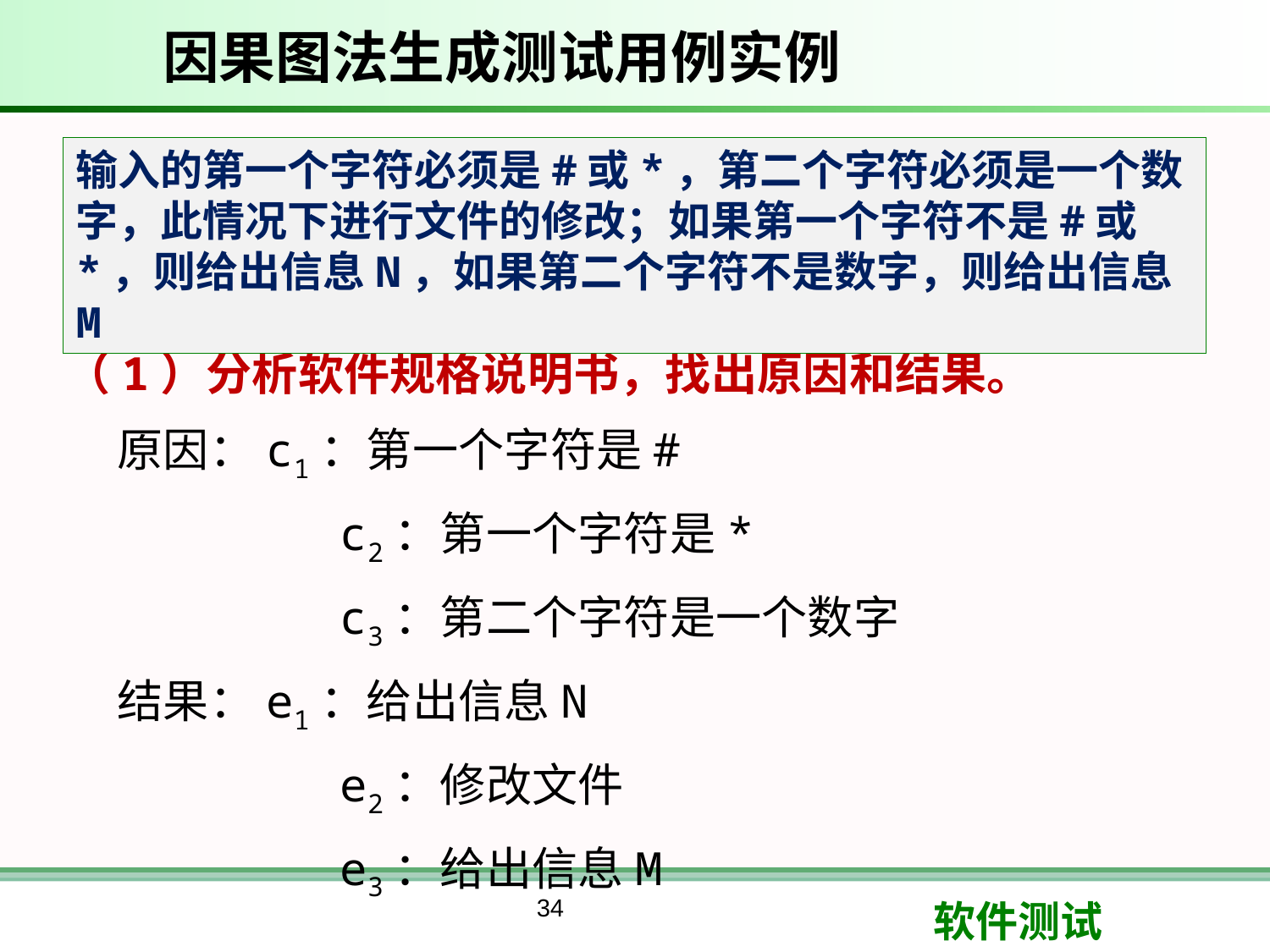

# 因果图法生成测试用例实例
输入的第一个字符必须是#或*，第二个字符必须是一个数字，此情况下进行文件的修改；如果第一个字符不是#或*，则给出信息N，如果第二个字符不是数字，则给出信息M
（1）分析软件规格说明书，找出原因和结果。
    原因：c1：第一个字符是#
          c2：第一个字符是*
          c3：第二个字符是一个数字
    结果：e1：给出信息N
          e2：修改文件
          e3：给出信息M
34